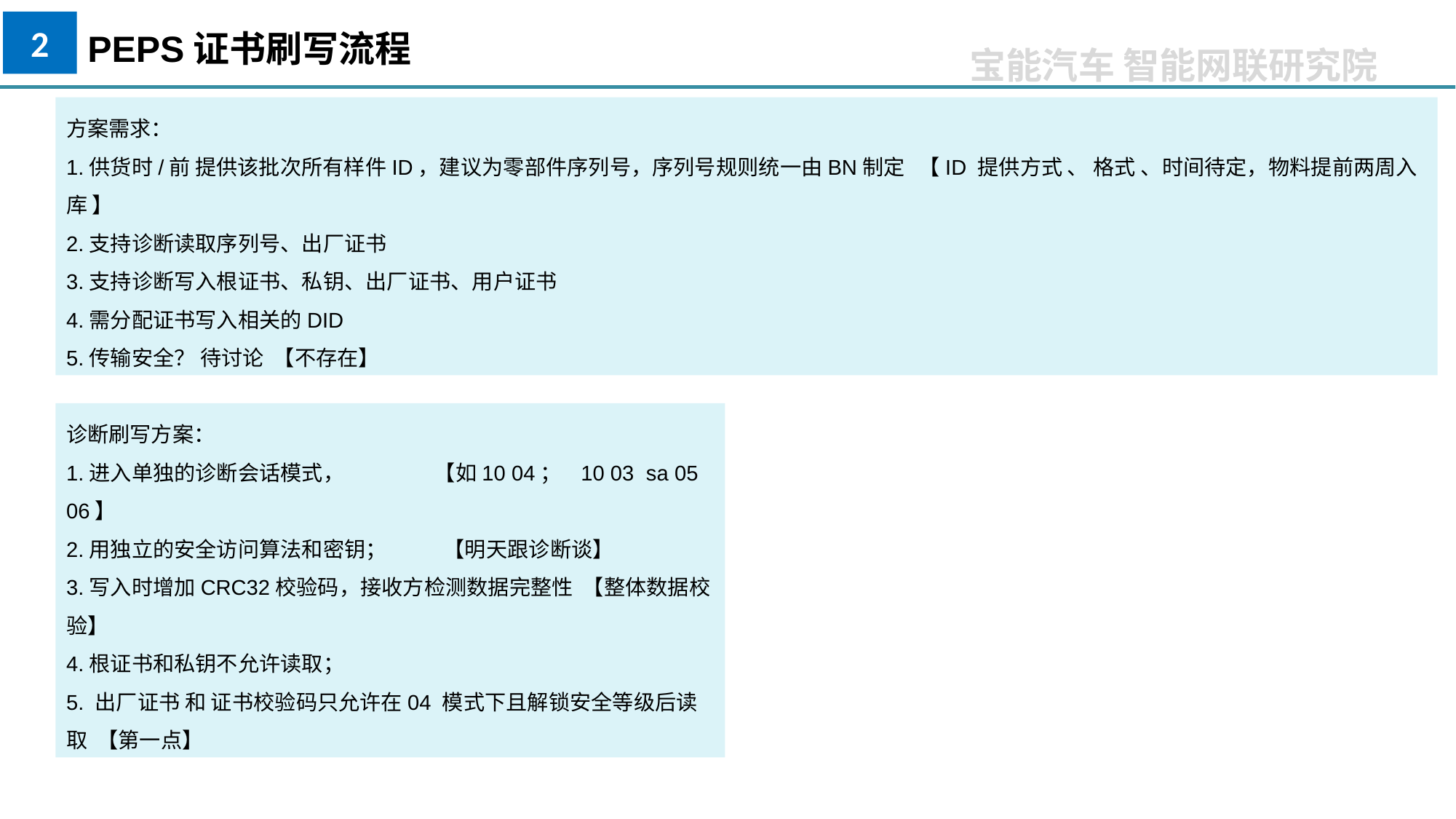

2
PEPS证书刷写流程
方案需求：
1.供货时/前 提供该批次所有样件ID，建议为零部件序列号，序列号规则统一由BN制定   【ID 提供方式 、 格式 、时间待定，物料提前两周入库 】
2.支持诊断读取序列号、出厂证书
3.支持诊断写入根证书、私钥、出厂证书、用户证书
4.需分配证书写入相关的DID
5.传输安全？ 待讨论  【不存在】
诊断刷写方案：
1.进入单独的诊断会话模式，                   【如10 04；   10 03  sa 05 06】
2.用独立的安全访问算法和密钥；            【明天跟诊断谈】
3.写入时增加CRC32校验码，接收方检测数据完整性  【整体数据校验】
4.根证书和私钥不允许读取；
5. 出厂证书 和 证书校验码只允许在04 模式下且解锁安全等级后读取  【第一点】